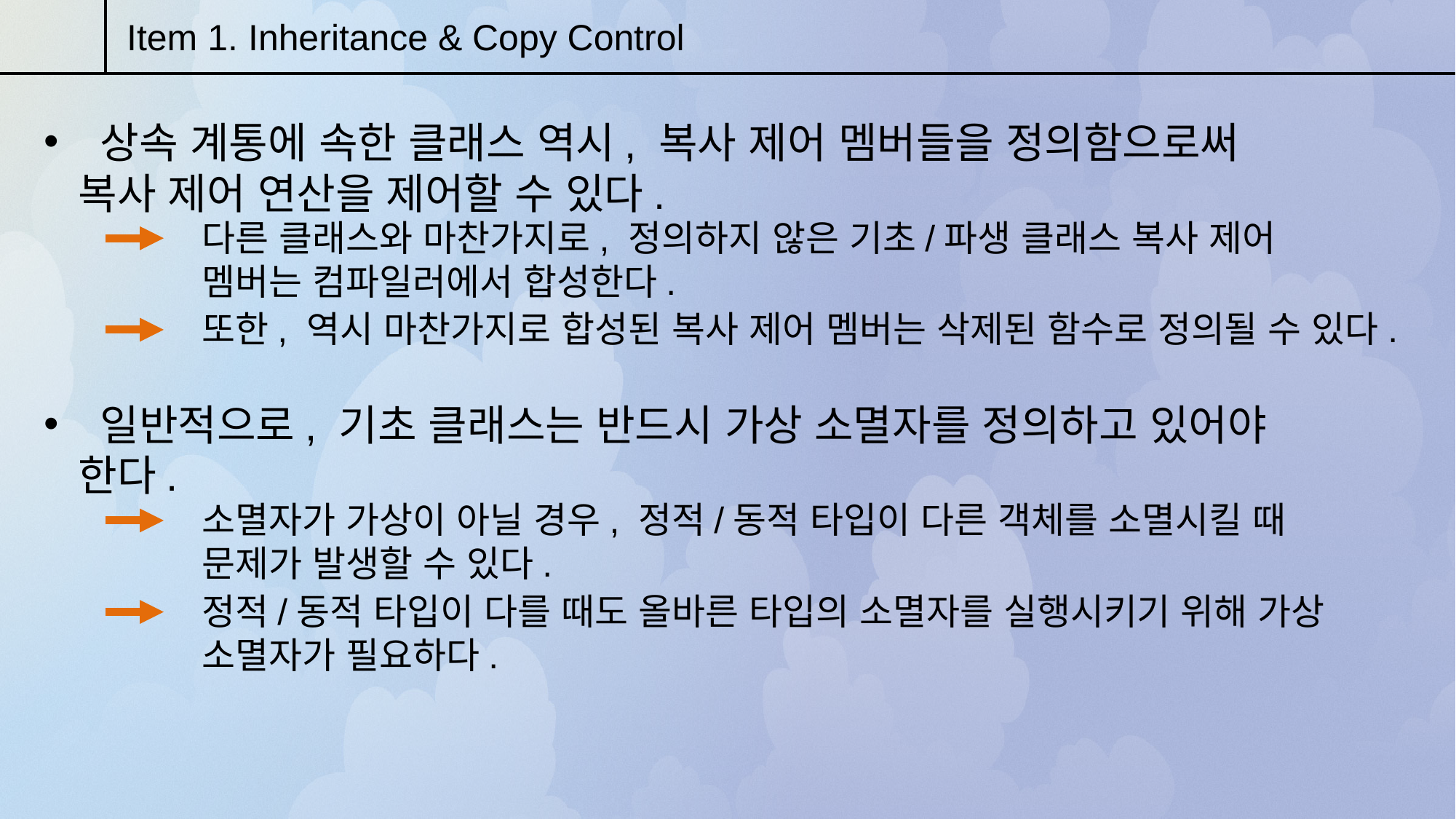

Item 1. Inheritance & Copy Control
 상속 계통에 속한 클래스 역시, 복사 제어 멤버들을 정의함으로써 복사 제어 연산을 제어할 수 있다.
다른 클래스와 마찬가지로, 정의하지 않은 기초/파생 클래스 복사 제어 멤버는 컴파일러에서 합성한다.
또한, 역시 마찬가지로 합성된 복사 제어 멤버는 삭제된 함수로 정의될 수 있다.
 일반적으로, 기초 클래스는 반드시 가상 소멸자를 정의하고 있어야 한다.
소멸자가 가상이 아닐 경우, 정적/동적 타입이 다른 객체를 소멸시킬 때 문제가 발생할 수 있다.
정적/동적 타입이 다를 때도 올바른 타입의 소멸자를 실행시키기 위해 가상 소멸자가 필요하다.